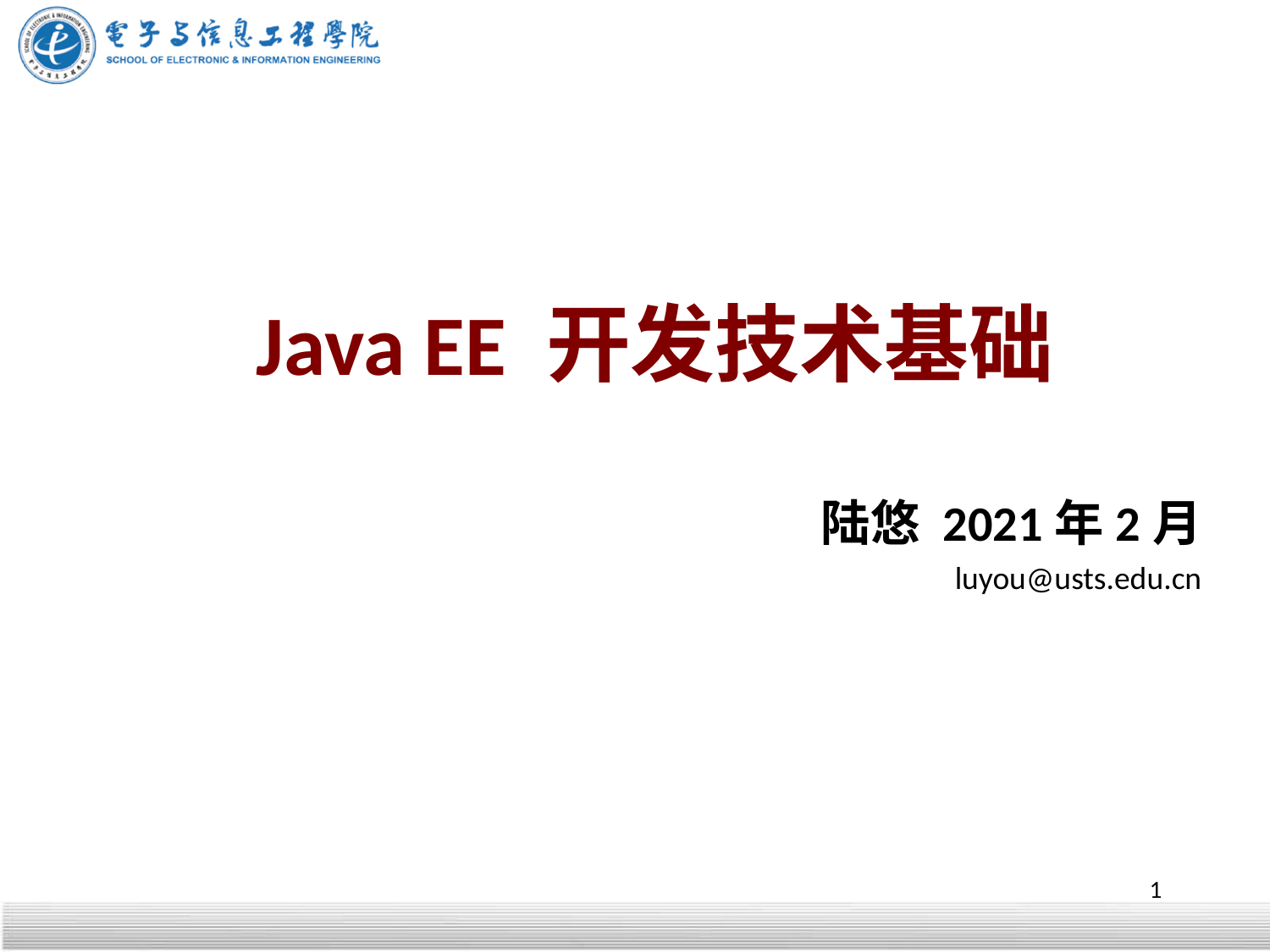

# Java EE 开发技术基础
陆悠 2021年2月
luyou@usts.edu.cn
1